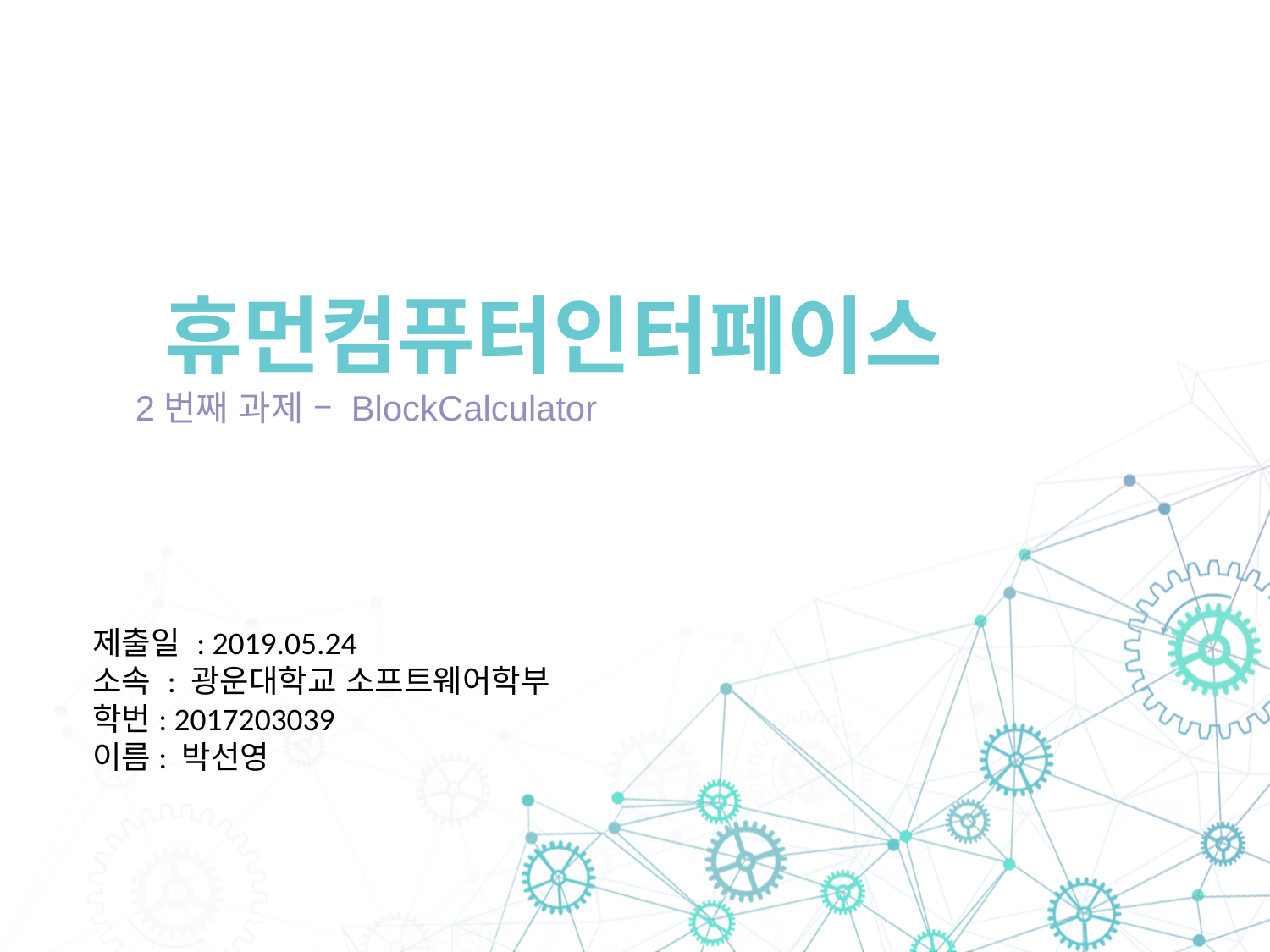

휴먼컴퓨터인터페이스
2번째 과제 – BlockCalculator
제출일 : 2019.05.24
소속 : 광운대학교 소프트웨어학부
학번: 2017203039
이름: 박선영